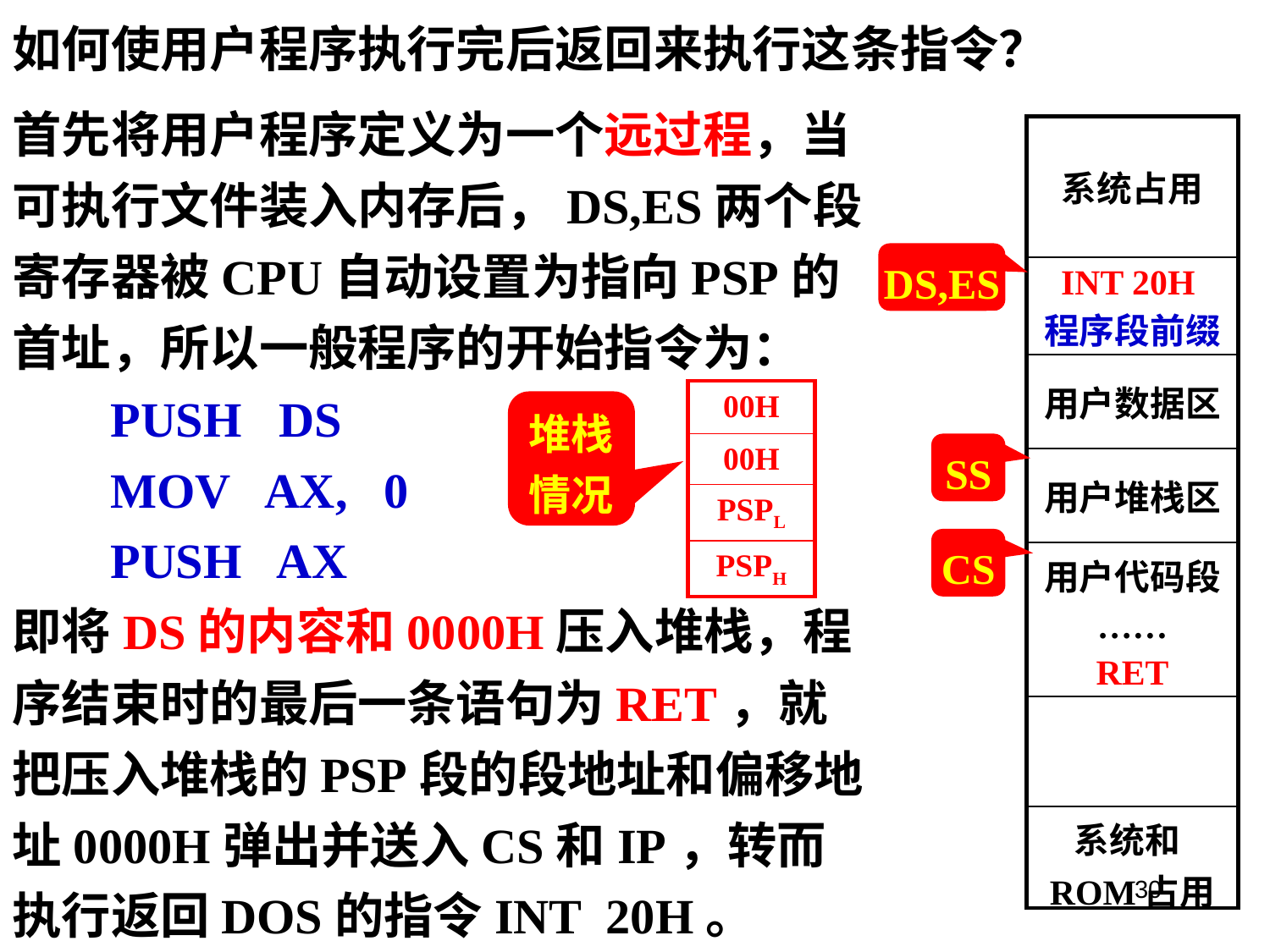

如何使用户程序执行完后返回来执行这条指令？
首先将用户程序定义为一个远过程，当可执行文件装入内存后，DS,ES两个段寄存器被CPU自动设置为指向PSP的首址，所以一般程序的开始指令为：
        PUSH   DS
        MOV   AX,   0
        PUSH   AX
即将DS的内容和0000H压入堆栈，程序结束时的最后一条语句为RET，就把压入堆栈的PSP段的段地址和偏移地址0000H弹出并送入CS和IP，转而执行返回DOS的指令INT  20H。
| 系统占用 |
| --- |
| INT 20H 程序段前缀 |
| 用户数据区 |
| 用户堆栈区 |
| 用户代码段 …… RET |
|  |
| 系统和ROM占用 |
DS,ES
| 00H |
| --- |
| 00H |
| PSPL |
| PSPH |
堆栈情况
SS
CS
30